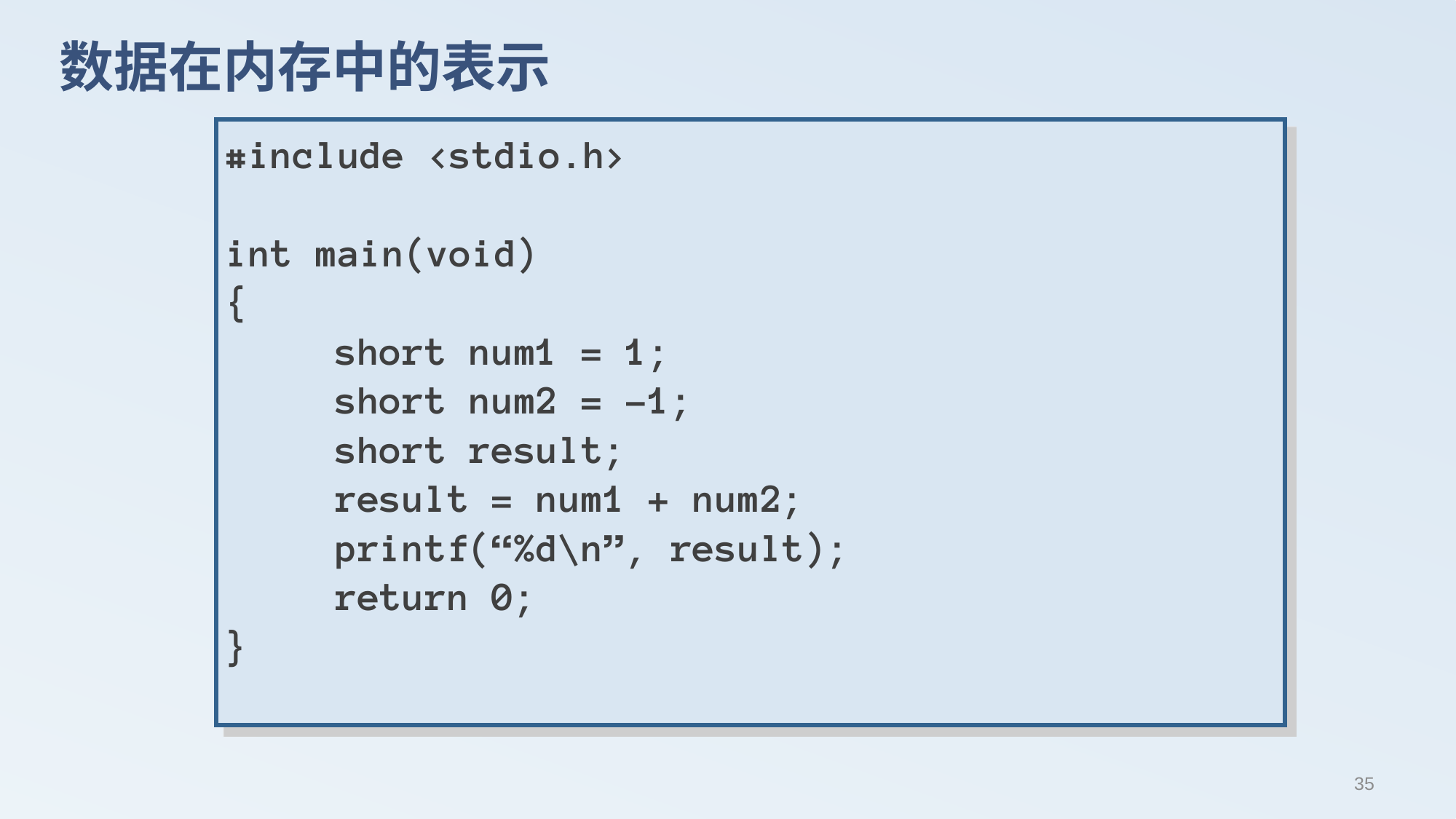

# 数据在内存中的表示
#include <stdio.h>

int main(void)
{
	short num1 = 1;
	short num2 = -1;
	short result;
	result = num1 + num2;
	printf(“%d\n”, result);
	return 0;
}